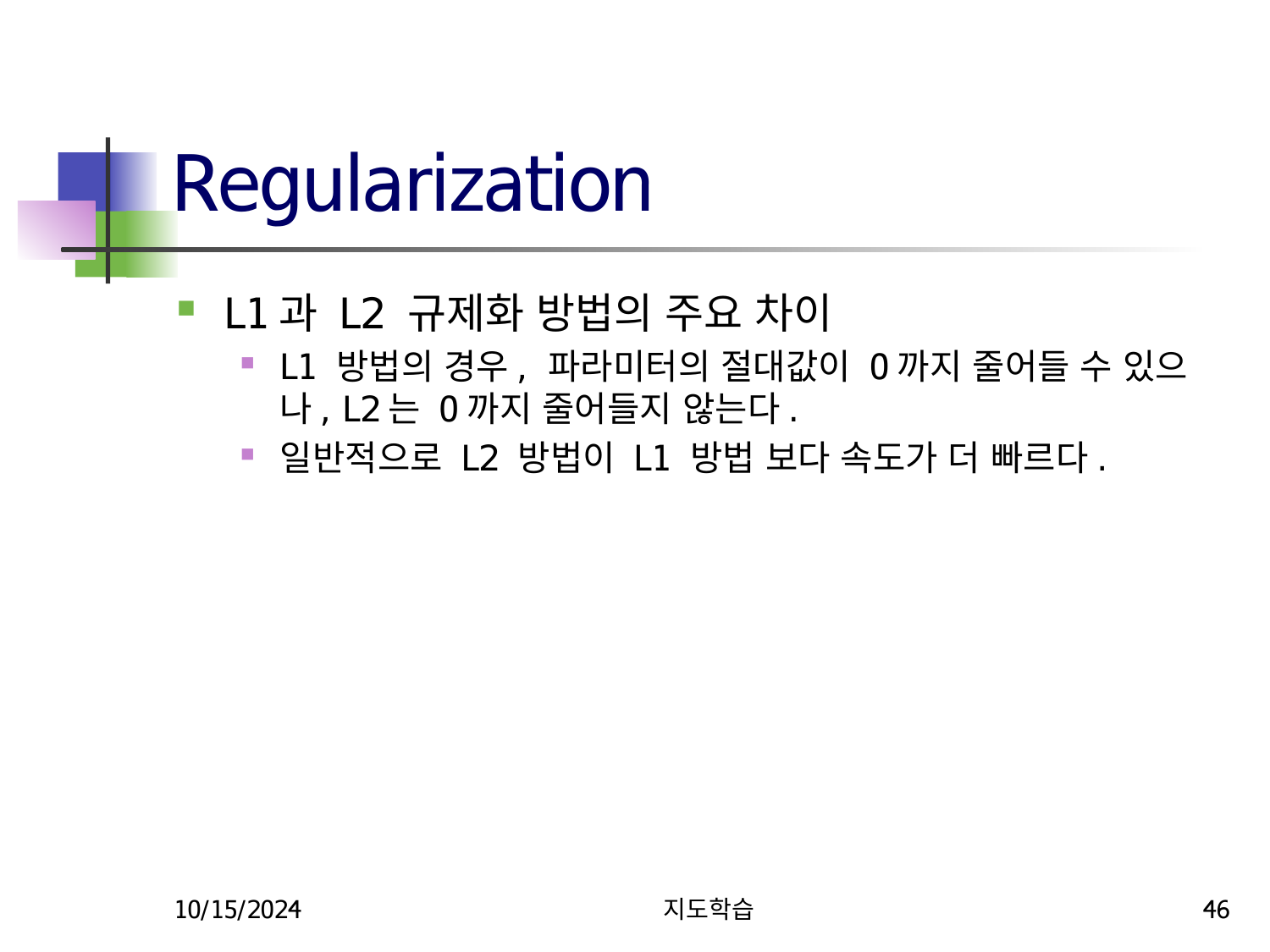

# Regularization
L1과 L2 규제화 방법의 주요 차이
L1 방법의 경우, 파라미터의 절대값이 0까지 줄어들 수 있으나, L2는 0까지 줄어들지 않는다.
일반적으로 L2 방법이 L1 방법 보다 속도가 더 빠르다.

10/15/2024
지도학습
46